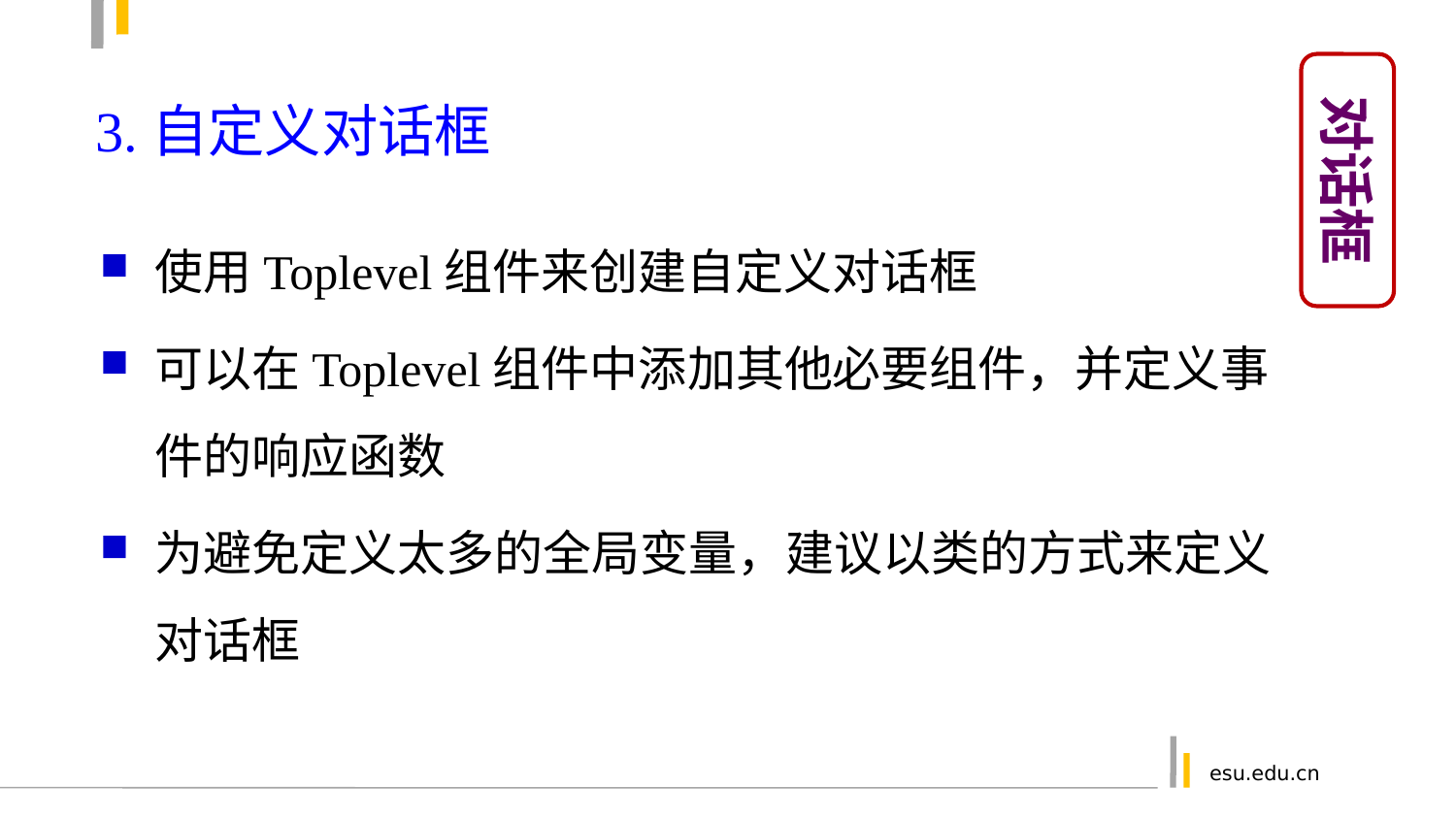

对话框
3.自定义对话框
使用Toplevel组件来创建自定义对话框
可以在Toplevel组件中添加其他必要组件，并定义事件的响应函数
为避免定义太多的全局变量，建议以类的方式来定义对话框